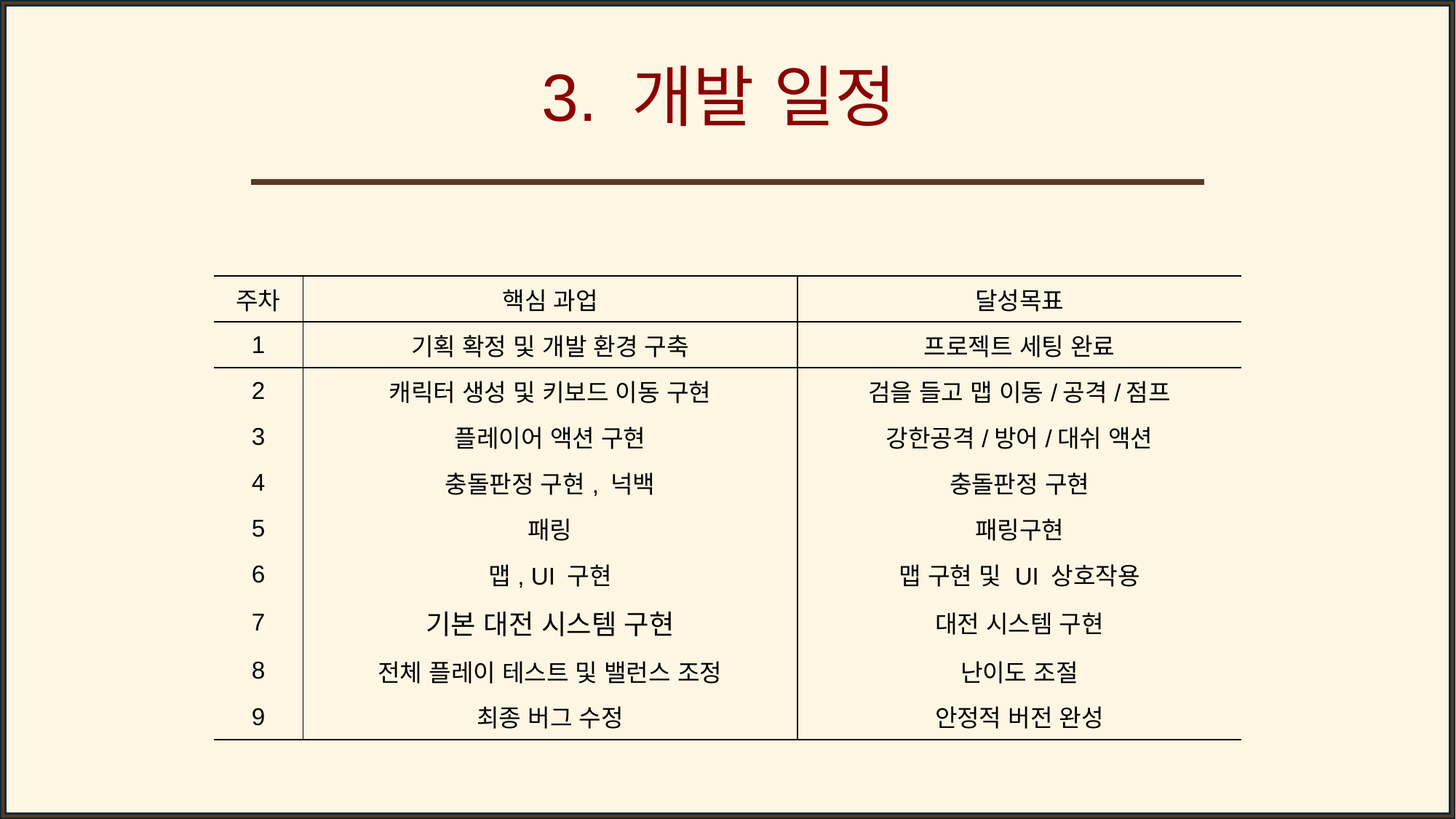

3. 개발 일정
| 주차 | 핵심 과업 | 달성목표 |
| --- | --- | --- |
| 1 | 기획 확정 및 개발 환경 구축 | 프로젝트 세팅 완료 |
| 2 | 캐릭터 생성 및 키보드 이동 구현 | 검을 들고 맵 이동/공격/점프 |
| 3 | 플레이어 액션 구현 | 강한공격/방어/대쉬 액션 |
| 4 | 충돌판정 구현, 넉백 | 충돌판정 구현 |
| 5 | 패링 | 패링구현 |
| 6 | 맵, UI 구현 | 맵 구현 및 UI 상호작용 |
| 7 | 기본 대전 시스템 구현 | 대전 시스템 구현 |
| 8 | 전체 플레이 테스트 및 밸런스 조정 | 난이도 조절 |
| 9 | 최종 버그 수정 | 안정적 버전 완성 |